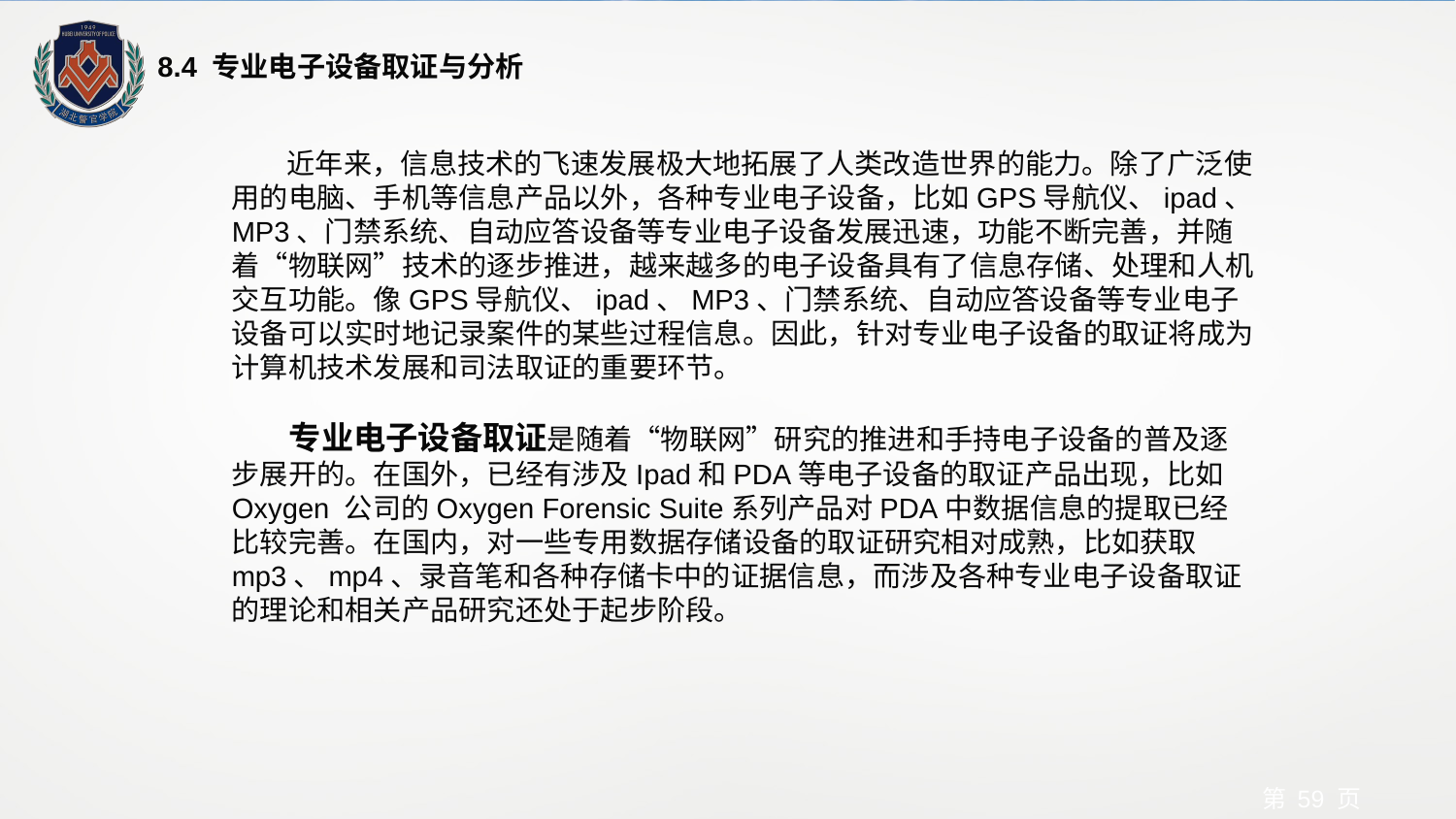

8.4 专业电子设备取证与分析
 近年来，信息技术的飞速发展极大地拓展了人类改造世界的能力。除了广泛使用的电脑、手机等信息产品以外，各种专业电子设备，比如GPS导航仪、ipad、MP3、门禁系统、自动应答设备等专业电子设备发展迅速，功能不断完善，并随着“物联网”技术的逐步推进，越来越多的电子设备具有了信息存储、处理和人机交互功能。像GPS导航仪、ipad、MP3、门禁系统、自动应答设备等专业电子设备可以实时地记录案件的某些过程信息。因此，针对专业电子设备的取证将成为计算机技术发展和司法取证的重要环节。

 专业电子设备取证是随着“物联网”研究的推进和手持电子设备的普及逐步展开的。在国外，已经有涉及Ipad和PDA等电子设备的取证产品出现，比如Oxygen 公司的Oxygen Forensic Suite系列产品对PDA中数据信息的提取已经比较完善。在国内，对一些专用数据存储设备的取证研究相对成熟，比如获取mp3、mp4、录音笔和各种存储卡中的证据信息，而涉及各种专业电子设备取证的理论和相关产品研究还处于起步阶段。

图9-16 正版软件文件列表机关键文件的属性